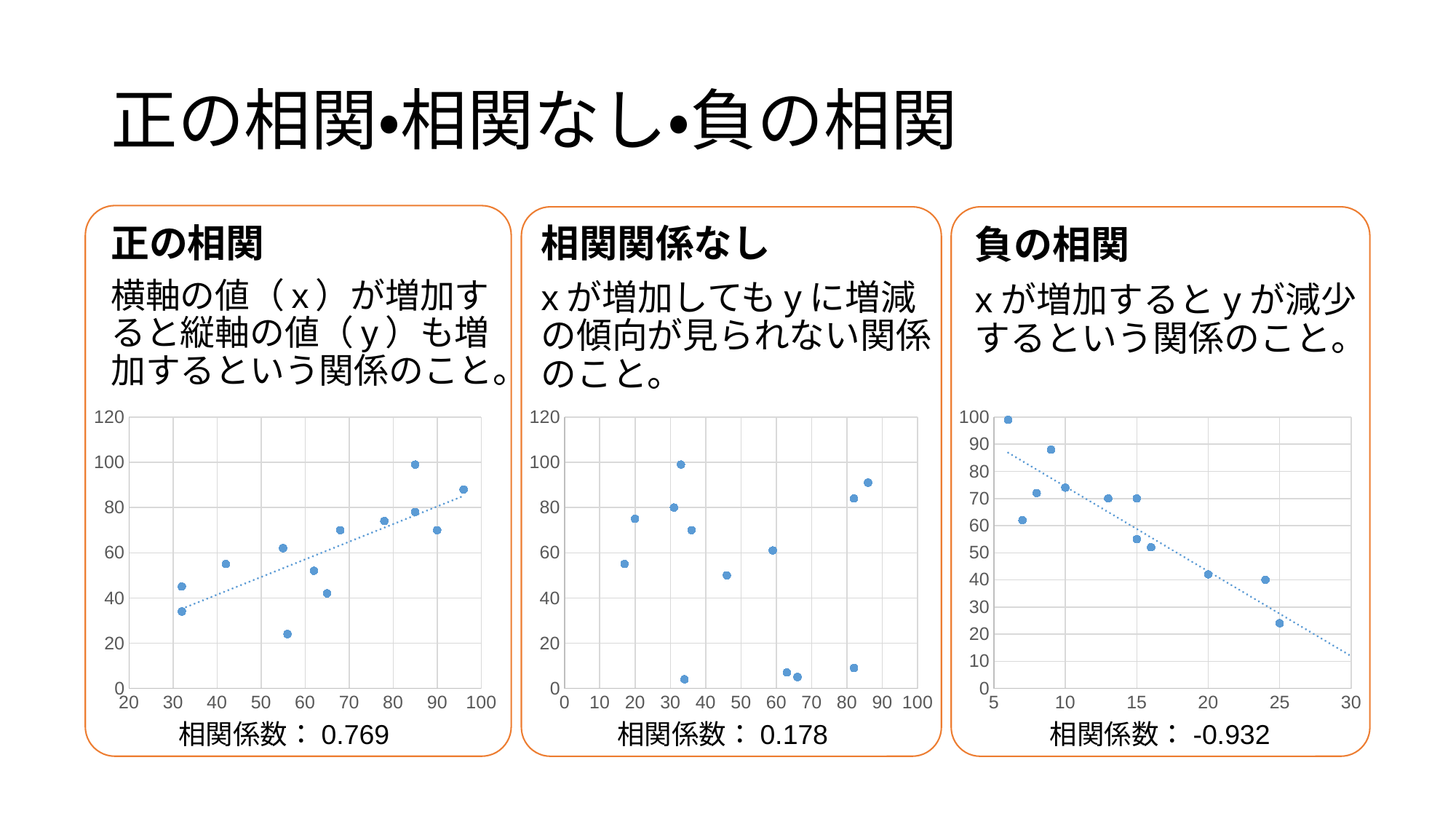

# 正の相関・相関なし・負の相関

相関関係なし
xが増加してもyに増減の傾向が見られない関係のこと。

### Chart

| Category | 数学 |
|---|---|
負の相関
xが増加するとyが減少するという関係のこと。

### Chart

| Category | 数学 |
|---|---|
正の相関
横軸の値（x）が増加すると縦軸の値（y）も増加するという関係のこと。

### Chart

| Category | 数学 |
|---|---|
相関係数：0.769
相関係数：0.178
相関係数：-0.932